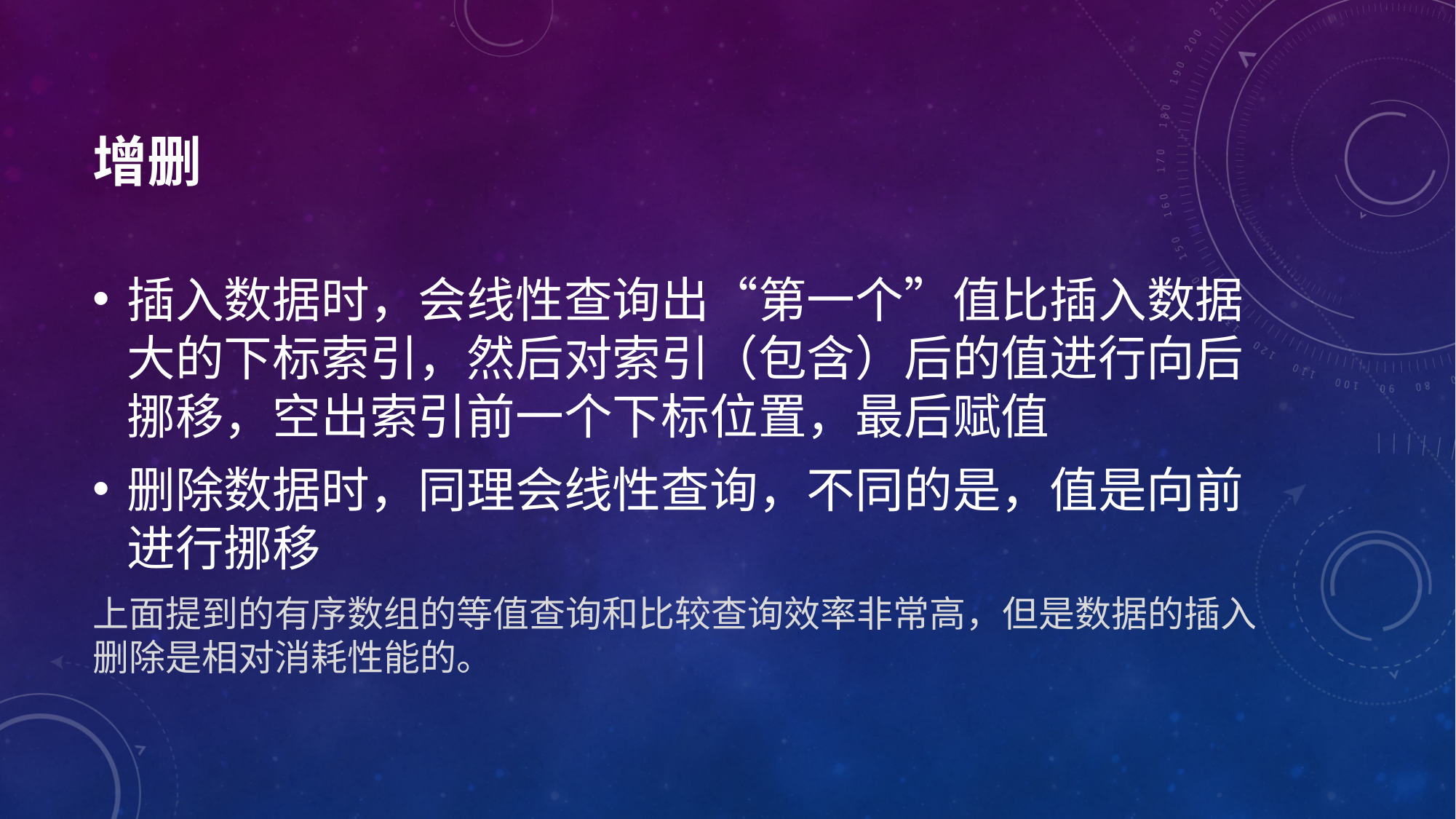

# 增删
插入数据时，会线性查询出“第一个”值比插入数据大的下标索引，然后对索引（包含）后的值进行向后挪移，空出索引前一个下标位置，最后赋值
删除数据时，同理会线性查询，不同的是，值是向前进行挪移
上面提到的有序数组的等值查询和比较查询效率非常高，但是数据的插入删除是相对消耗性能的。